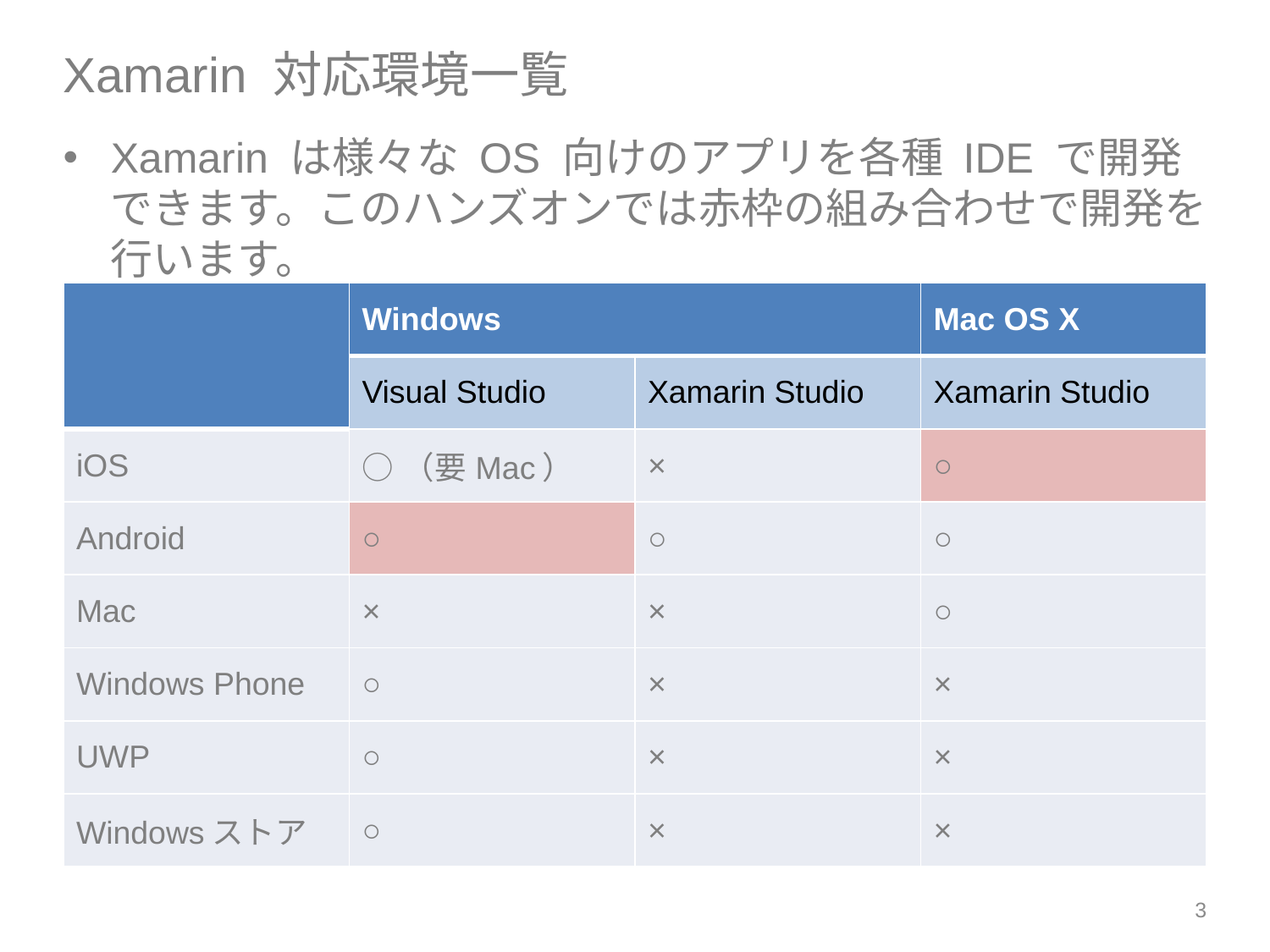

# Xamarin 対応環境一覧
Xamarin は様々な OS 向けのアプリを各種 IDE で開発できます。このハンズオンでは赤枠の組み合わせで開発を行います。
|  | Windows |  | Mac OS X |
| --- | --- | --- | --- |
|  | Visual Studio | Xamarin Studio | Xamarin Studio |
| iOS | ○（要Mac） | × | ○ |
| Android | ○ | ○ | ○ |
| Mac | × | × | ○ |
| Windows Phone | ○ | × | × |
| UWP | ○ | × | × |
| Windowsストア | ○ | × | × |
3